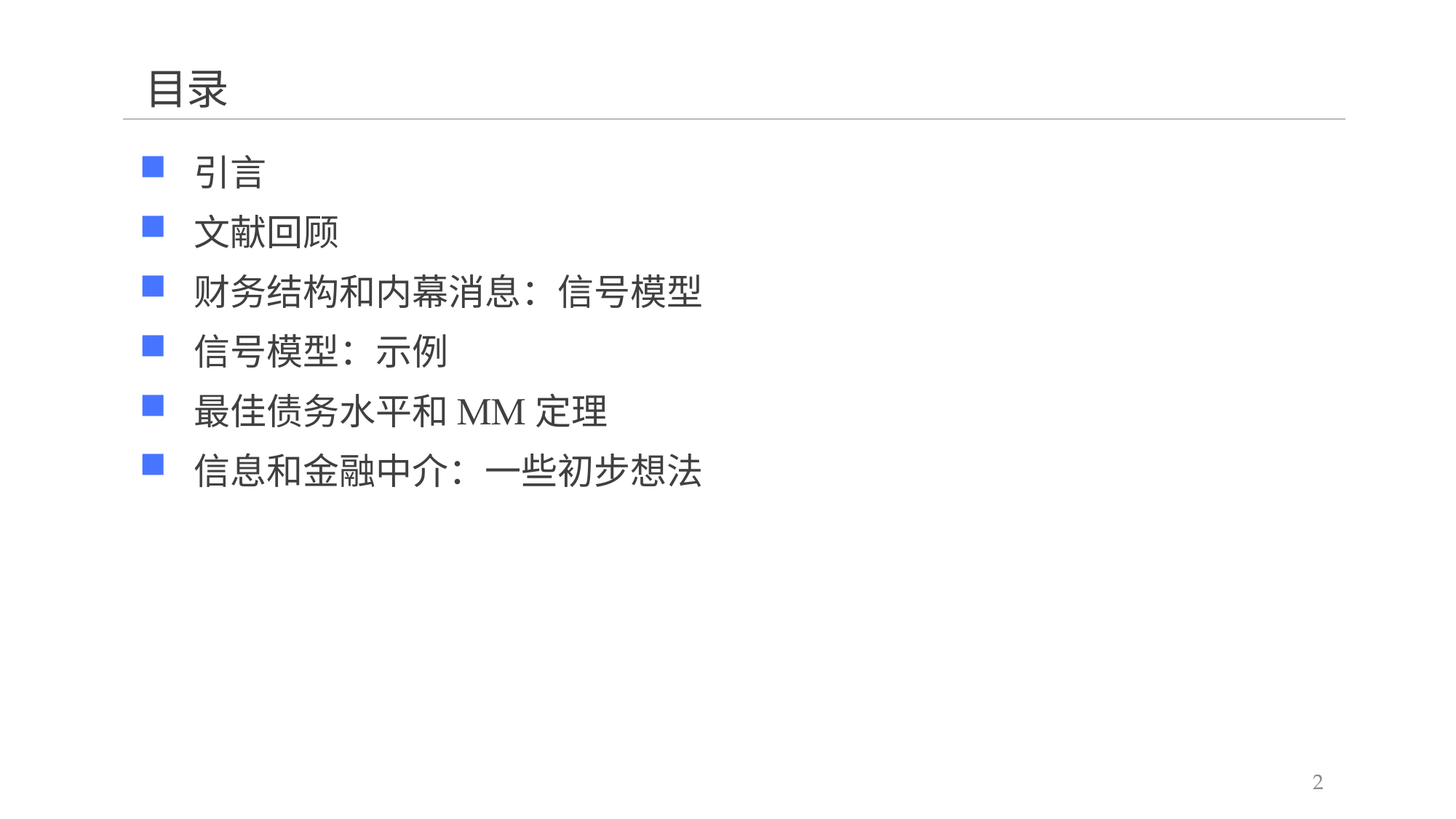

# 目录
引言
文献回顾
财务结构和内幕消息：信号模型
信号模型：示例
最佳债务水平和MM定理
信息和金融中介：一些初步想法
2